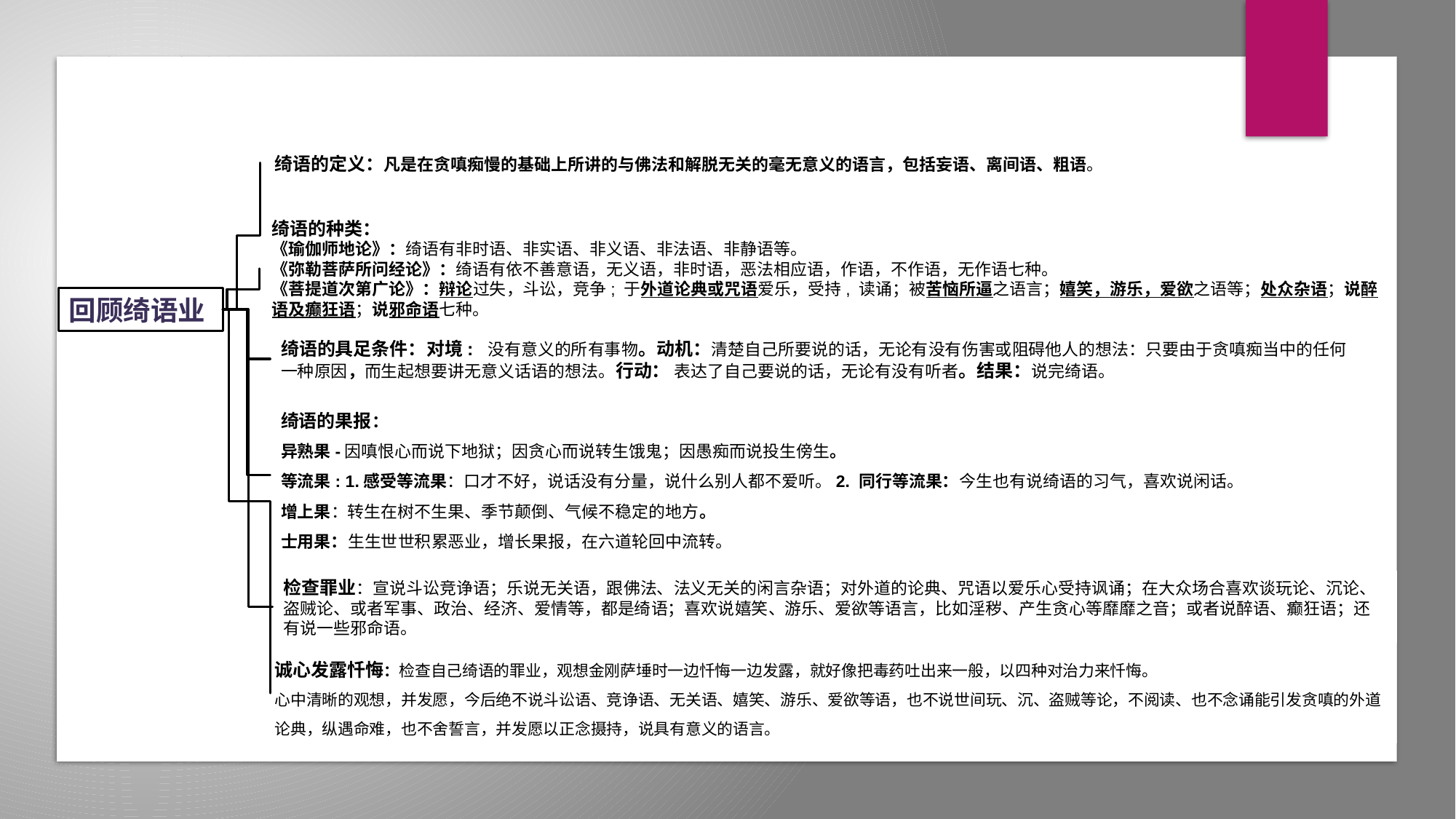

#
绮语的定义：凡是在贪嗔痴慢的基础上所讲的与佛法和解脱无关的毫无意义的语言，包括妄语、离间语、粗语。
绮语的种类：
《瑜伽师地论》：绮语有非时语、非实语、非义语、非法语、非静语等。
《弥勒菩萨所问经论》：绮语有依不善意语，无义语，非时语，恶法相应语，作语，不作语，无作语七种。
《菩提道次第广论》：辩论过失，斗讼，竞争; 于外道论典或咒语爱乐，受持, 读诵；被苦恼所逼之语言；嬉笑，游乐，爱欲之语等；处众杂语；说醉语及癫狂语；说邪命语七种。
回顾绮语业
绮语的具足条件：对境:  没有意义的所有事物。动机：清楚自己所要说的话，无论有没有伤害或阻碍他人的想法：只要由于贪嗔痴当中的任何一种原因，而生起想要讲无意义话语的想法。行动： 表达了自己要说的话，无论有没有听者。结果：说完绮语。
绮语的果报：
异熟果-因嗔恨心而说下地狱；因贪心而说转生饿鬼；因愚痴而说投生傍生。
等流果: 1.感受等流果：口才不好，说话没有分量，说什么别人都不爱听。2. 同行等流果：今生也有说绮语的习气，喜欢说闲话。
增上果：转生在树不生果、季节颠倒、气候不稳定的地方。
士用果：生生世世积累恶业，增长果报，在六道轮回中流转。
检查罪业：宣说斗讼竞诤语；乐说无关语，跟佛法、法义无关的闲言杂语；对外道的论典、咒语以爱乐心受持讽诵；在大众场合喜欢谈玩论、沉论、盗贼论、或者军事、政治、经济、爱情等，都是绮语；喜欢说嬉笑、游乐、爱欲等语言，比如淫秽、产生贪心等靡靡之音；或者说醉语、癫狂语；还有说一些邪命语。
诚心发露忏悔：检查自己绮语的罪业，观想金刚萨埵时一边忏悔一边发露，就好像把毒药吐出来一般，以四种对治力来忏悔。
心中清晰的观想，并发愿，今后绝不说斗讼语、竞诤语、无关语、嬉笑、游乐、爱欲等语，也不说世间玩、沉、盗贼等论，不阅读、也不念诵能引发贪嗔的外道论典，纵遇命难，也不舍誓言，并发愿以正念摄持，说具有意义的语言。